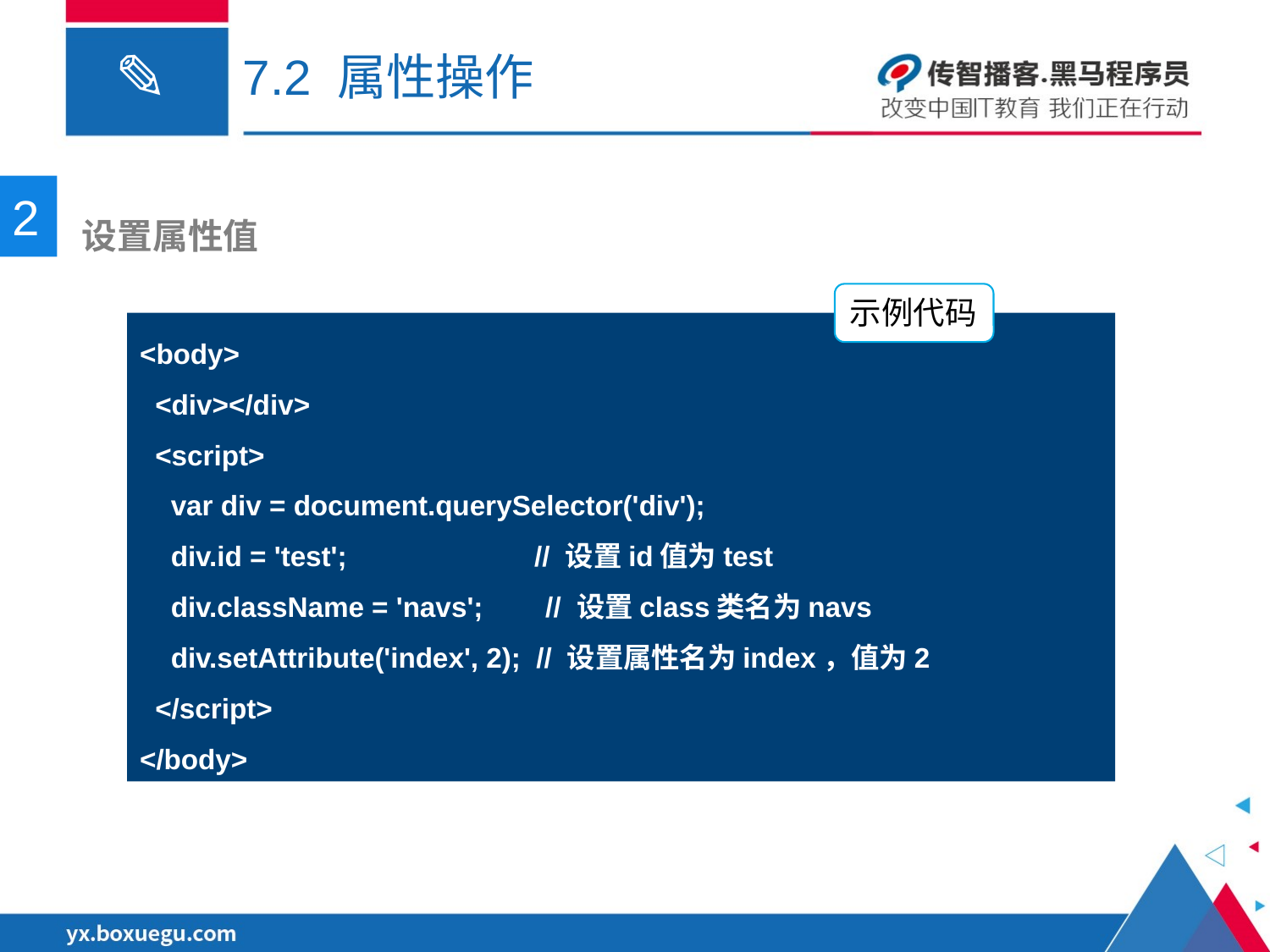

# 7.2 属性操作

2
 设置属性值
示例代码
<body>
  <div></div>
  <script>
    var div = document.querySelector('div');
    div.id = 'test';                        // 设置id值为test
    div.className = 'navs';        // 设置class类名为navs
    div.setAttribute('index', 2);  // 设置属性名为index，值为2
  </script>
</body>